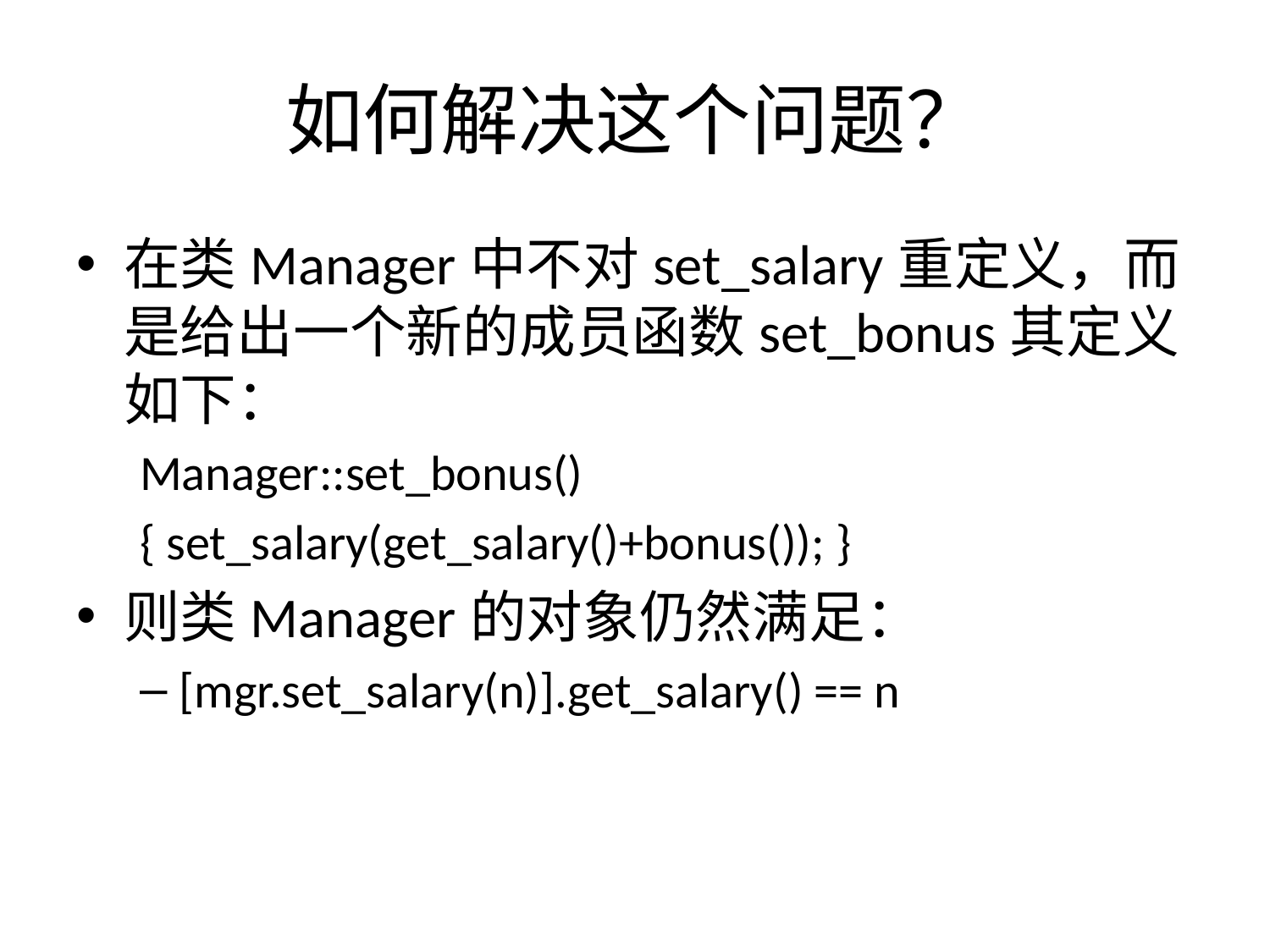

# 如何解决这个问题？
在类Manager中不对set_salary重定义，而是给出一个新的成员函数set_bonus其定义如下：
Manager::set_bonus()
{ set_salary(get_salary()+bonus()); }
则类Manager的对象仍然满足：
[mgr.set_salary(n)].get_salary() == n